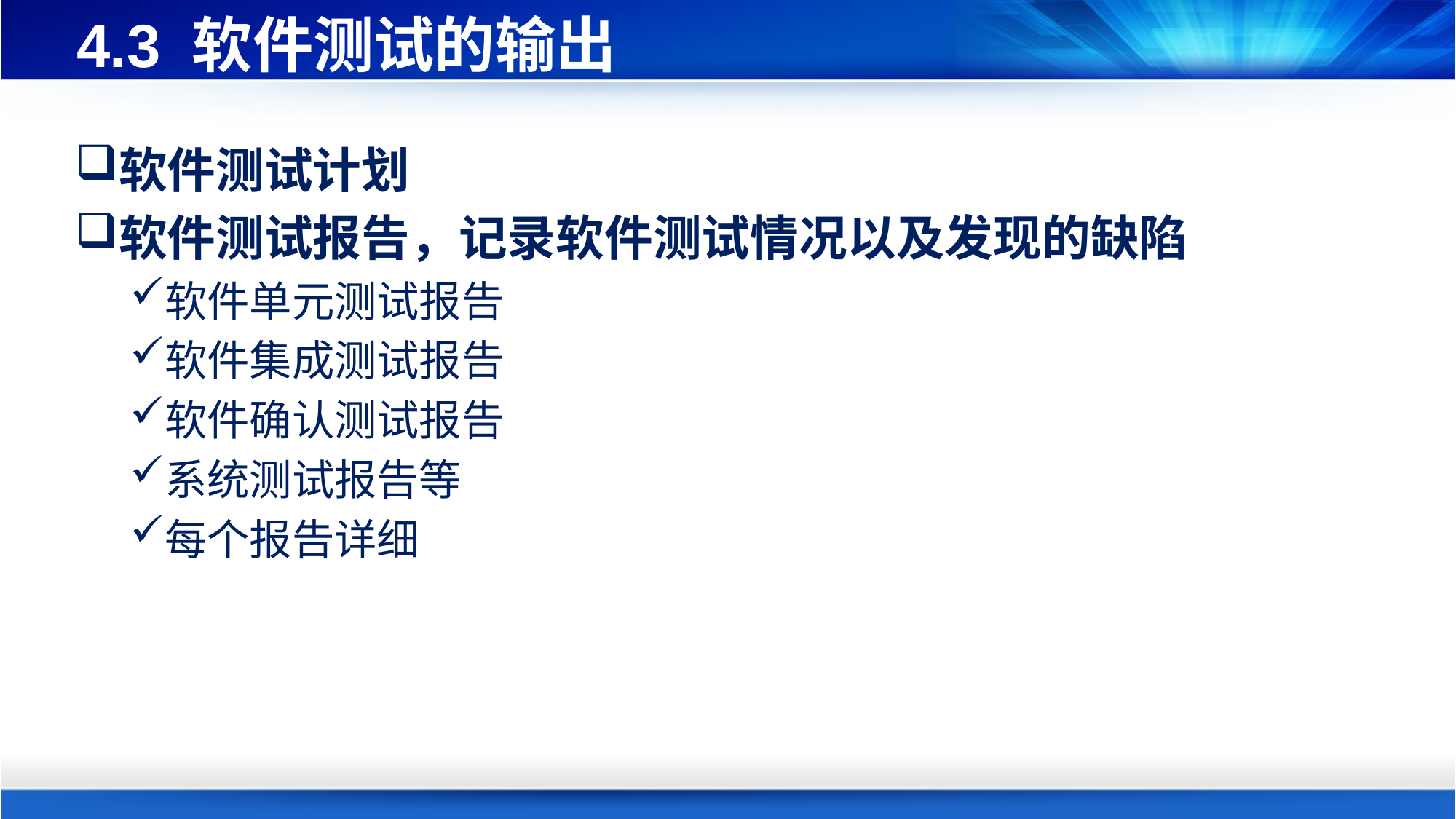

# 4.3 软件测试的输出
软件测试计划
软件测试报告，记录软件测试情况以及发现的缺陷
软件单元测试报告
软件集成测试报告
软件确认测试报告
系统测试报告等
每个报告详细